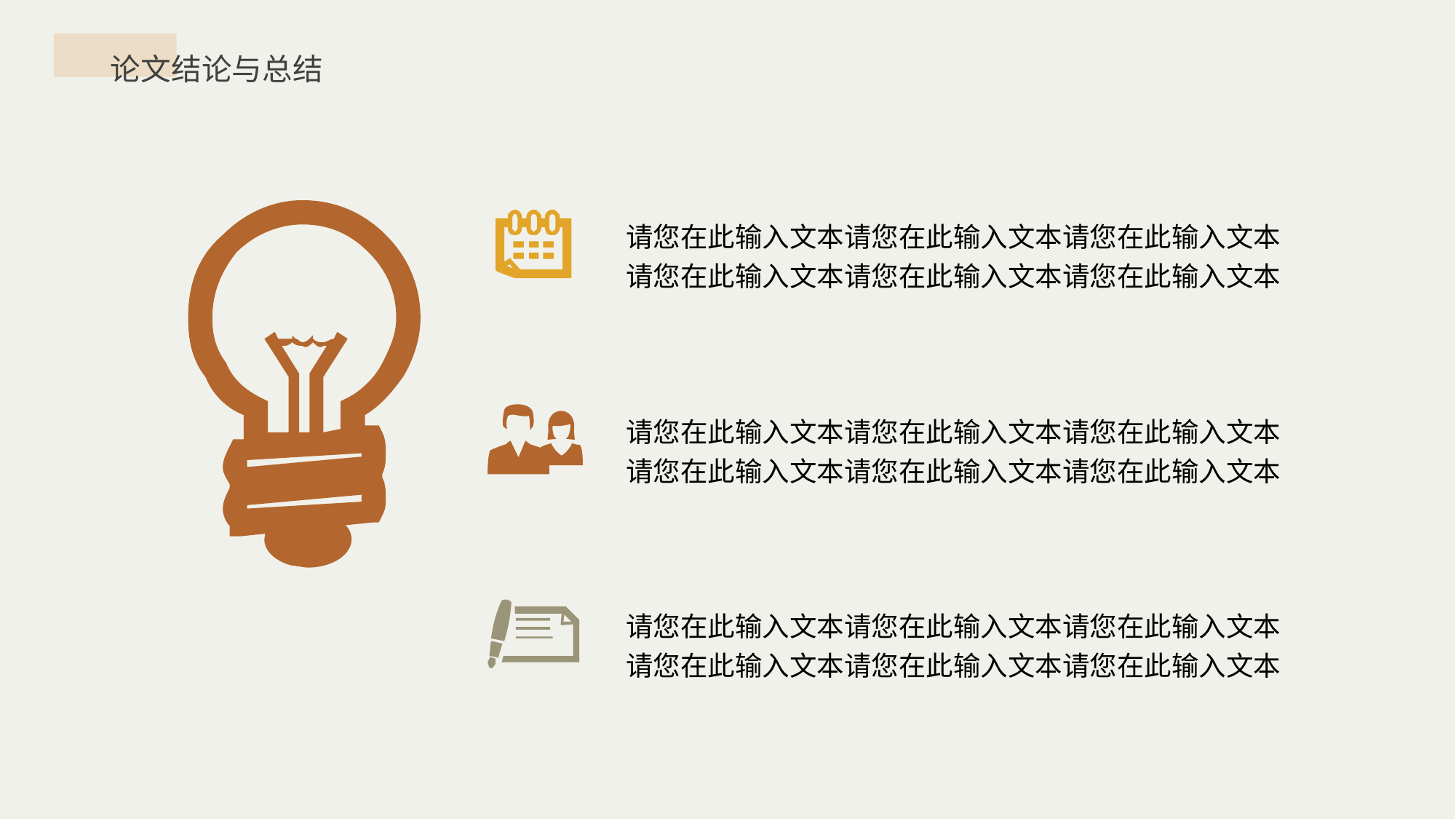

论文结论与总结

请您在此输入文本请您在此输入文本请您在此输入文本请您在此输入文本请您在此输入文本请您在此输入文本

请您在此输入文本请您在此输入文本请您在此输入文本请您在此输入文本请您在此输入文本请您在此输入文本
请您在此输入文本请您在此输入文本请您在此输入文本请您在此输入文本请您在此输入文本请您在此输入文本